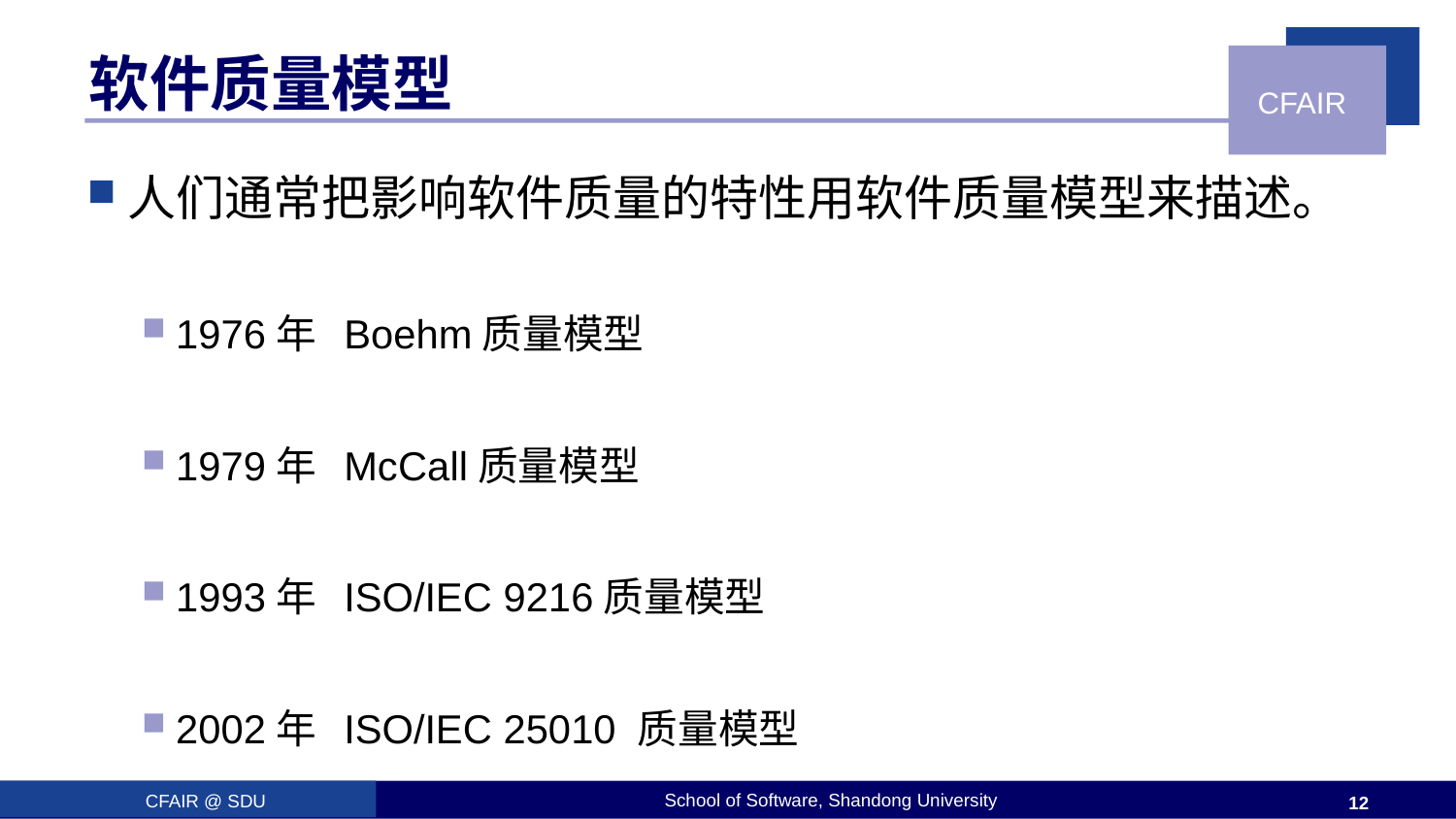

# 软件质量模型
人们通常把影响软件质量的特性用软件质量模型来描述。

1976年  Boehm质量模型

1979年  McCall质量模型

1993年  ISO/IEC 9216质量模型

2002年  ISO/IEC 25010 质量模型